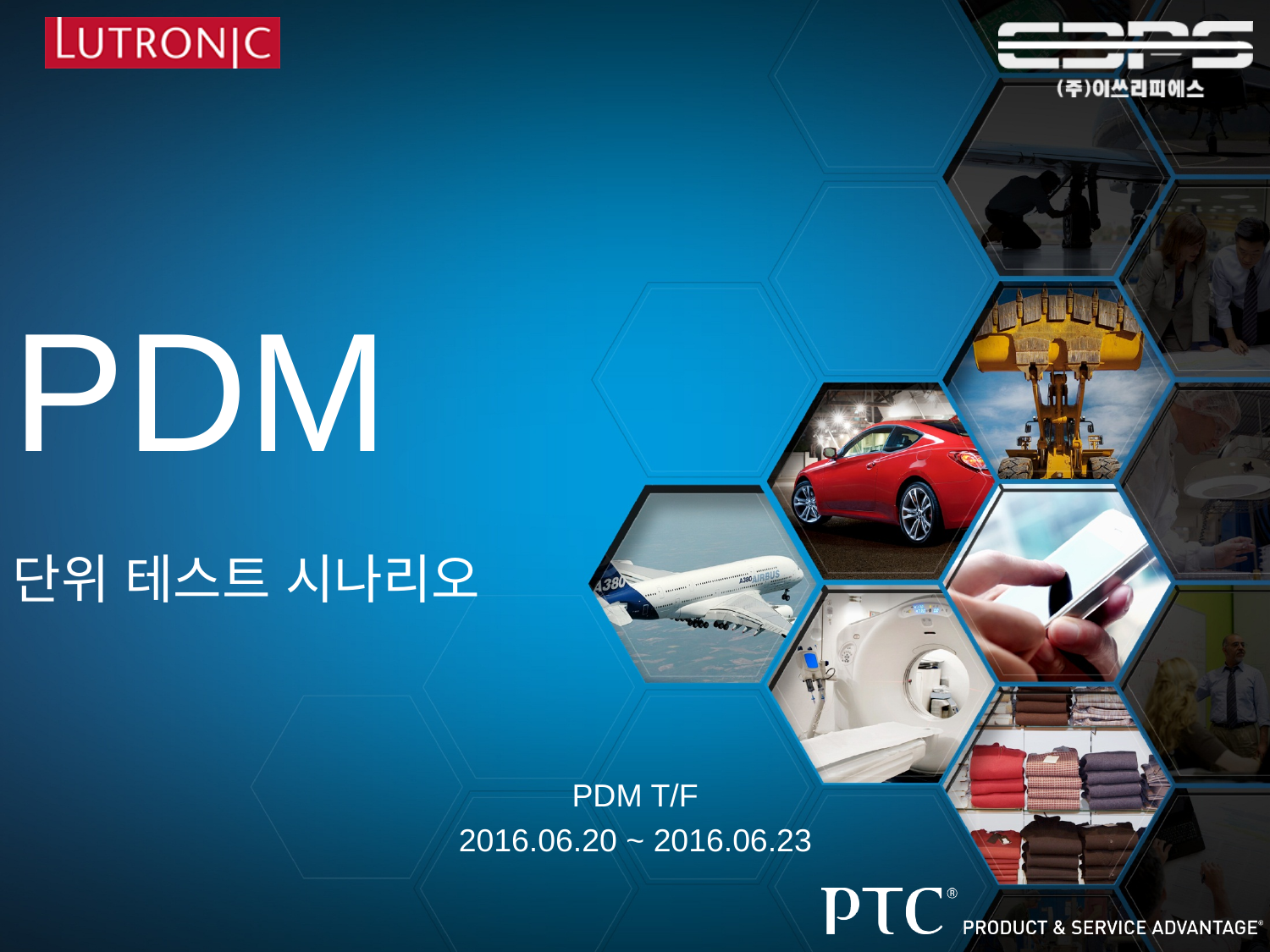

PDM
단위 테스트 시나리오
PDM T/F
2016.06.20 ~ 2016.06.23